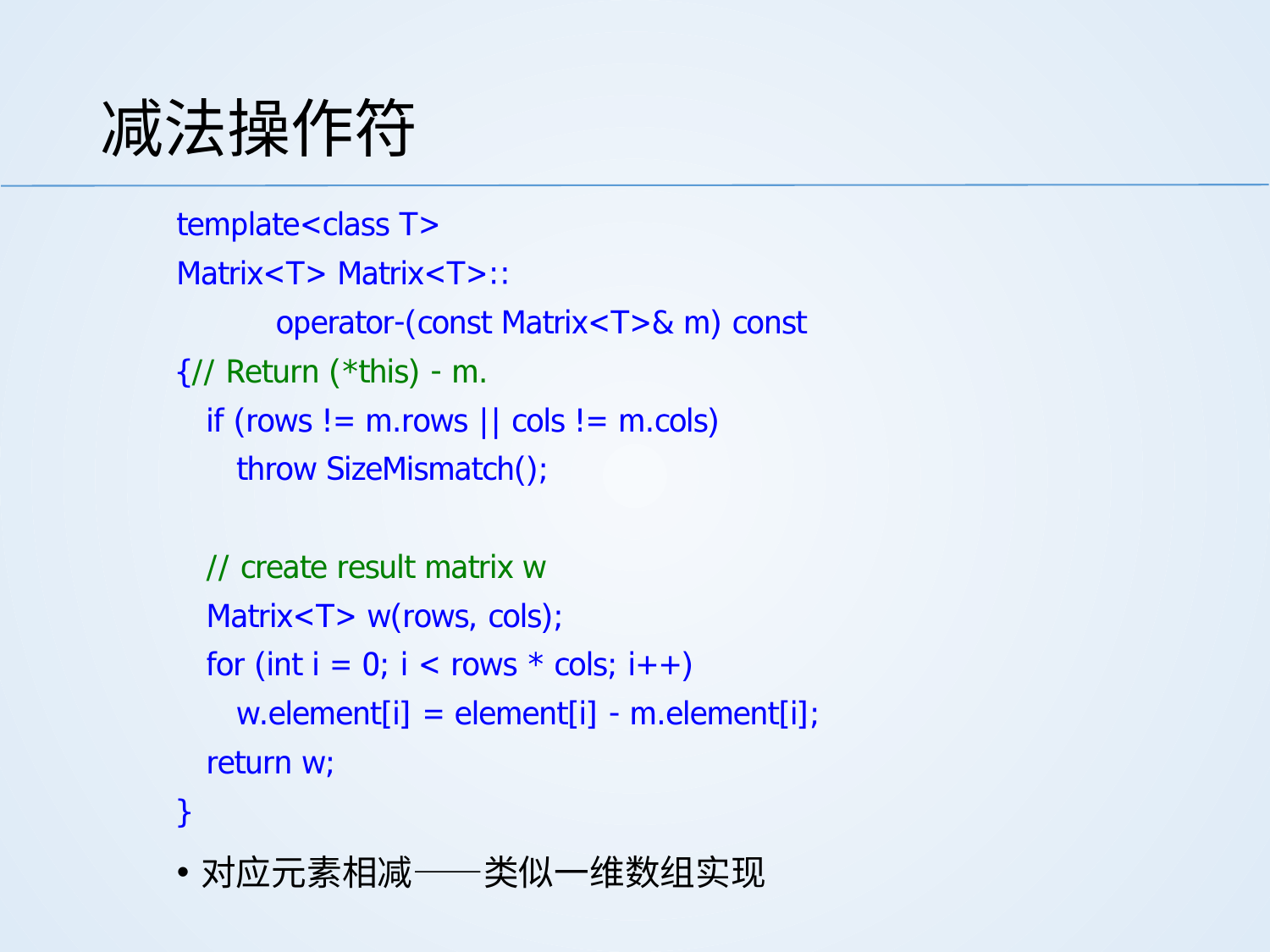

# 减法操作符
template<class T>
Matrix<T> Matrix<T>::
          operator-(const Matrix<T>& m) const
{// Return (*this) - m.
   if (rows != m.rows || cols != m.cols)
      throw SizeMismatch();

   // create result matrix w
   Matrix<T> w(rows, cols);
   for (int i = 0; i < rows * cols; i++)
      w.element[i] = element[i] - m.element[i];
   return w;
}
对应元素相减——类似一维数组实现